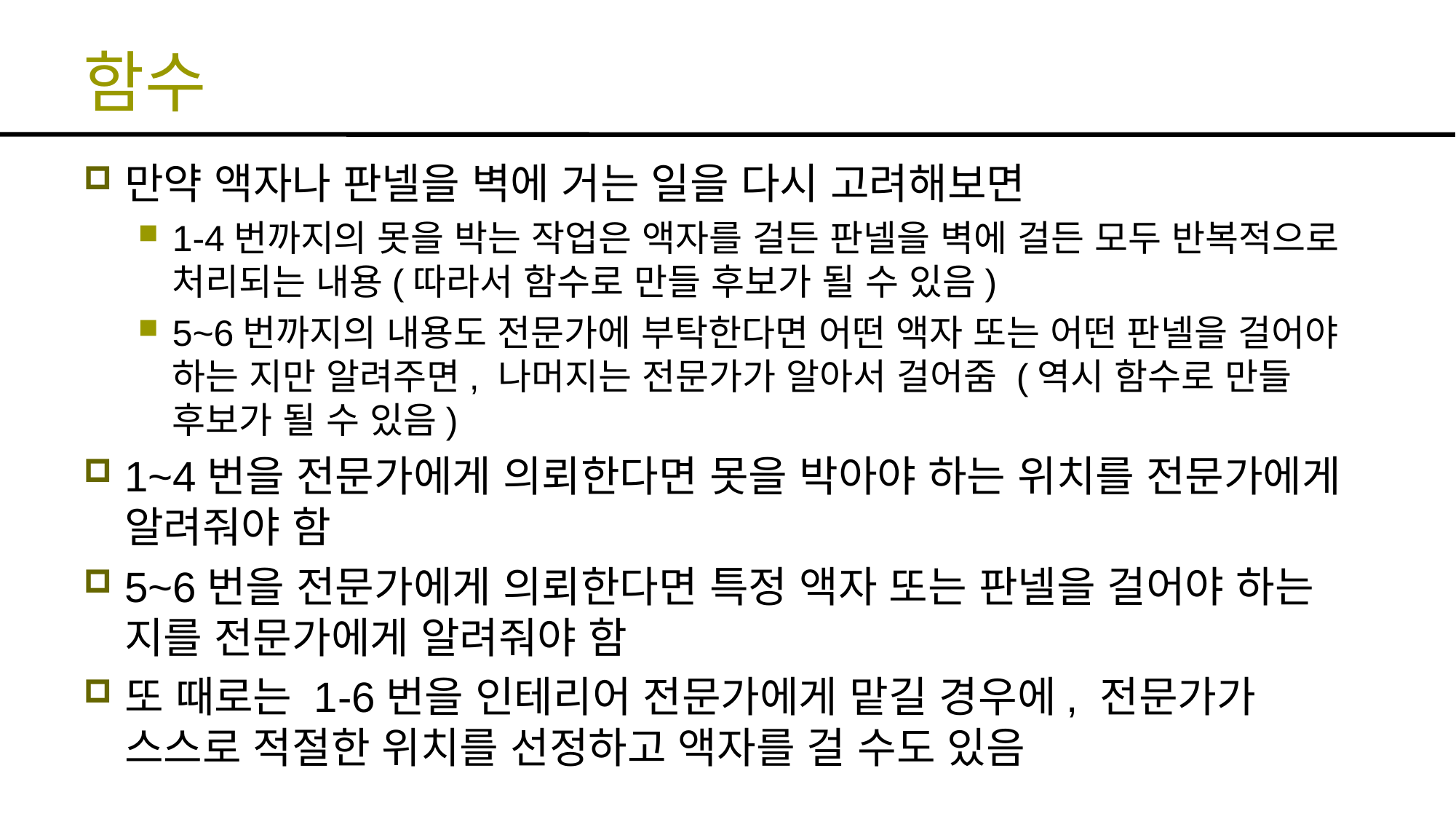

# 함수
만약 액자나 판넬을 벽에 거는 일을 다시 고려해보면
1-4번까지의 못을 박는 작업은 액자를 걸든 판넬을 벽에 걸든 모두 반복적으로 처리되는 내용(따라서 함수로 만들 후보가 될 수 있음)
5~6번까지의 내용도 전문가에 부탁한다면 어떤 액자 또는 어떤 판넬을 걸어야 하는 지만 알려주면, 나머지는 전문가가 알아서 걸어줌 (역시 함수로 만들 후보가 될 수 있음)
1~4번을 전문가에게 의뢰한다면 못을 박아야 하는 위치를 전문가에게 알려줘야 함
5~6번을 전문가에게 의뢰한다면 특정 액자 또는 판넬을 걸어야 하는 지를 전문가에게 알려줘야 함
또 때로는 1-6번을 인테리어 전문가에게 맡길 경우에, 전문가가 스스로 적절한 위치를 선정하고 액자를 걸 수도 있음